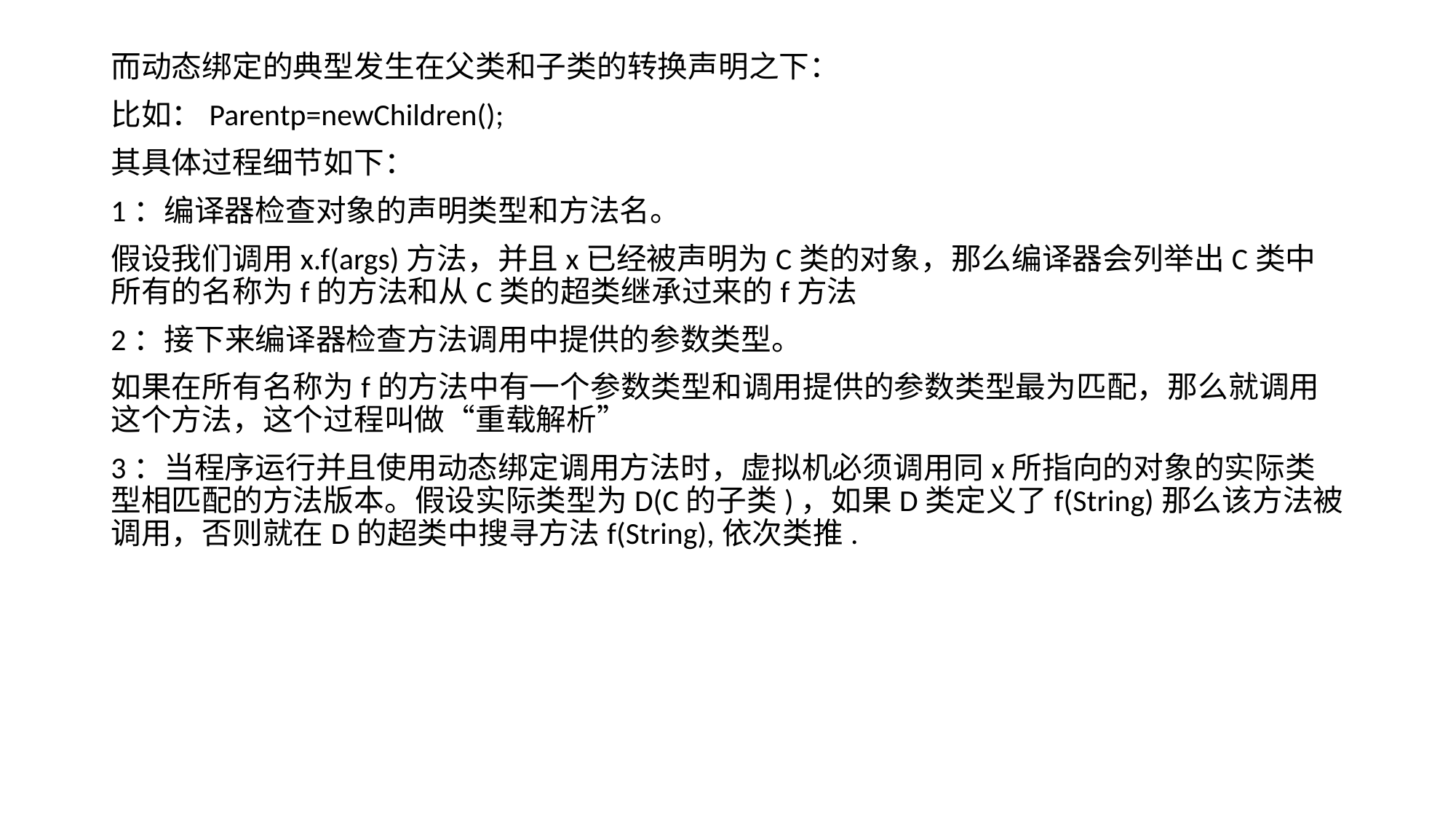

而动态绑定的典型发生在父类和子类的转换声明之下：
比如：Parentp=newChildren();
其具体过程细节如下：
1：编译器检查对象的声明类型和方法名。
假设我们调用x.f(args)方法，并且x已经被声明为C类的对象，那么编译器会列举出C类中所有的名称为f的方法和从C类的超类继承过来的f方法
2：接下来编译器检查方法调用中提供的参数类型。
如果在所有名称为f的方法中有一个参数类型和调用提供的参数类型最为匹配，那么就调用这个方法，这个过程叫做“重载解析”
3：当程序运行并且使用动态绑定调用方法时，虚拟机必须调用同x所指向的对象的实际类型相匹配的方法版本。假设实际类型为D(C的子类)，如果D类定义了f(String)那么该方法被调用，否则就在D的超类中搜寻方法f(String),依次类推.